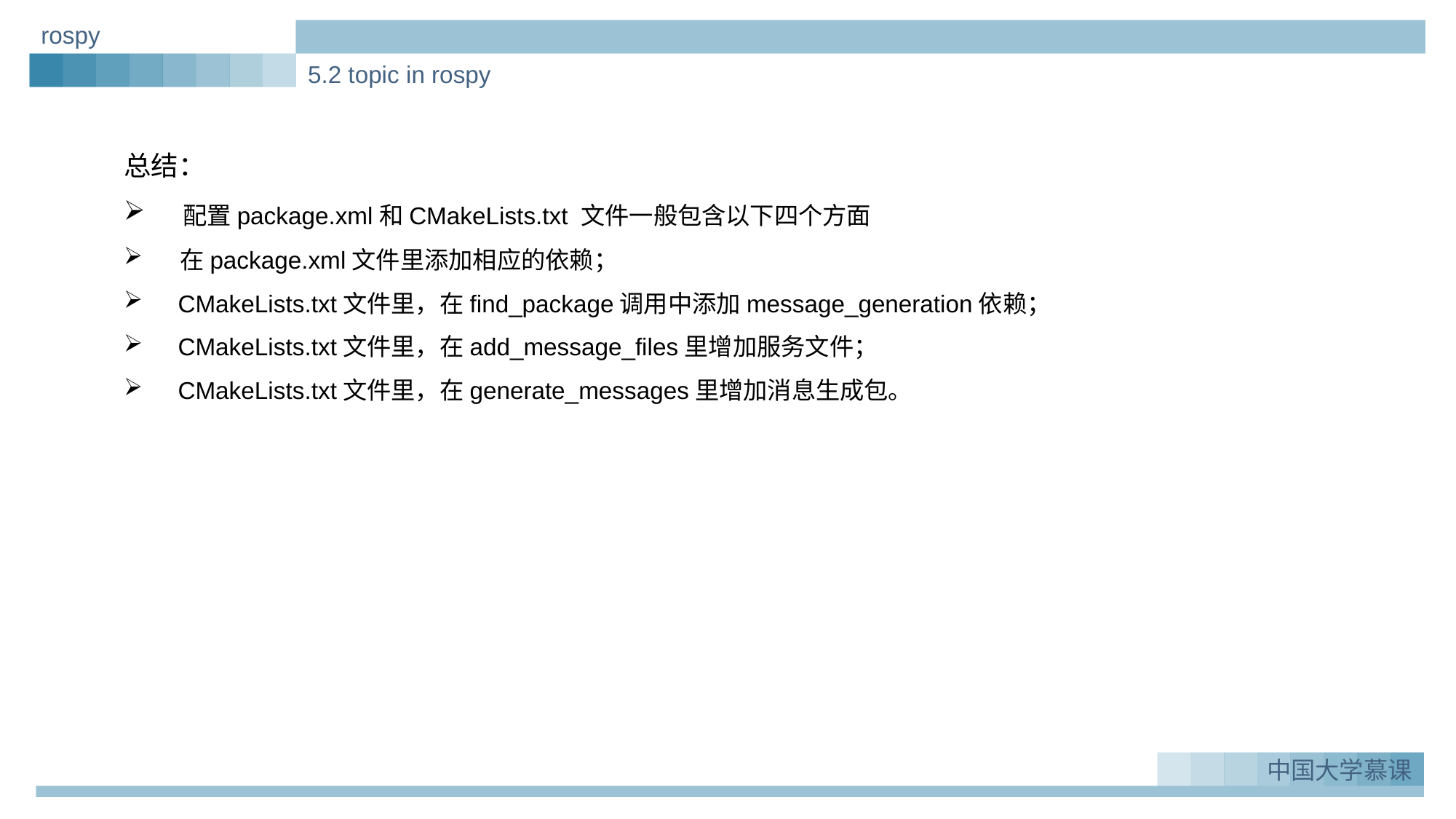

rospy
5.2 topic in rospy
总结：
   配置package.xml和CMakeLists.txt 文件一般包含以下四个方面
   在package.xml文件里添加相应的依赖；
   CMakeLists.txt文件里，在find_package调用中添加message_generation依赖；
   CMakeLists.txt文件里，在add_message_files里增加服务文件；
   CMakeLists.txt文件里，在generate_messages里增加消息生成包。

实例一：Greeting_demo
1.
中国大学慕课